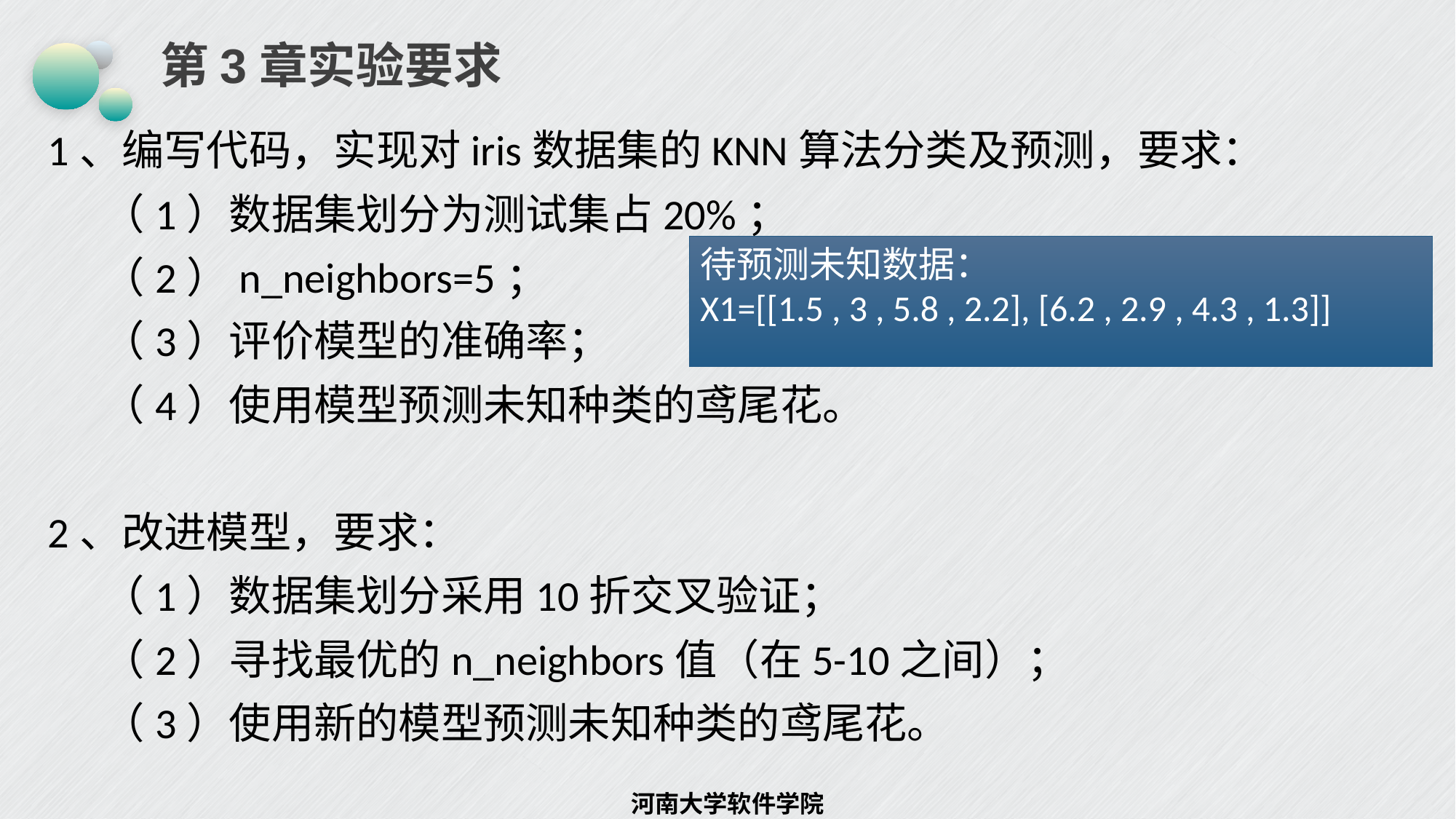

# 第3章实验要求
1、编写代码，实现对iris数据集的KNN算法分类及预测，要求：
（1）数据集划分为测试集占20%；
（2）n_neighbors=5；
（3）评价模型的准确率；
（4）使用模型预测未知种类的鸢尾花。

2、改进模型，要求：
（1）数据集划分采用10折交叉验证；
（2）寻找最优的n_neighbors值（在5-10之间）；
（3）使用新的模型预测未知种类的鸢尾花。
待预测未知数据：
X1=[[1.5 , 3 , 5.8 , 2.2], [6.2 , 2.9 , 4.3 , 1.3]]